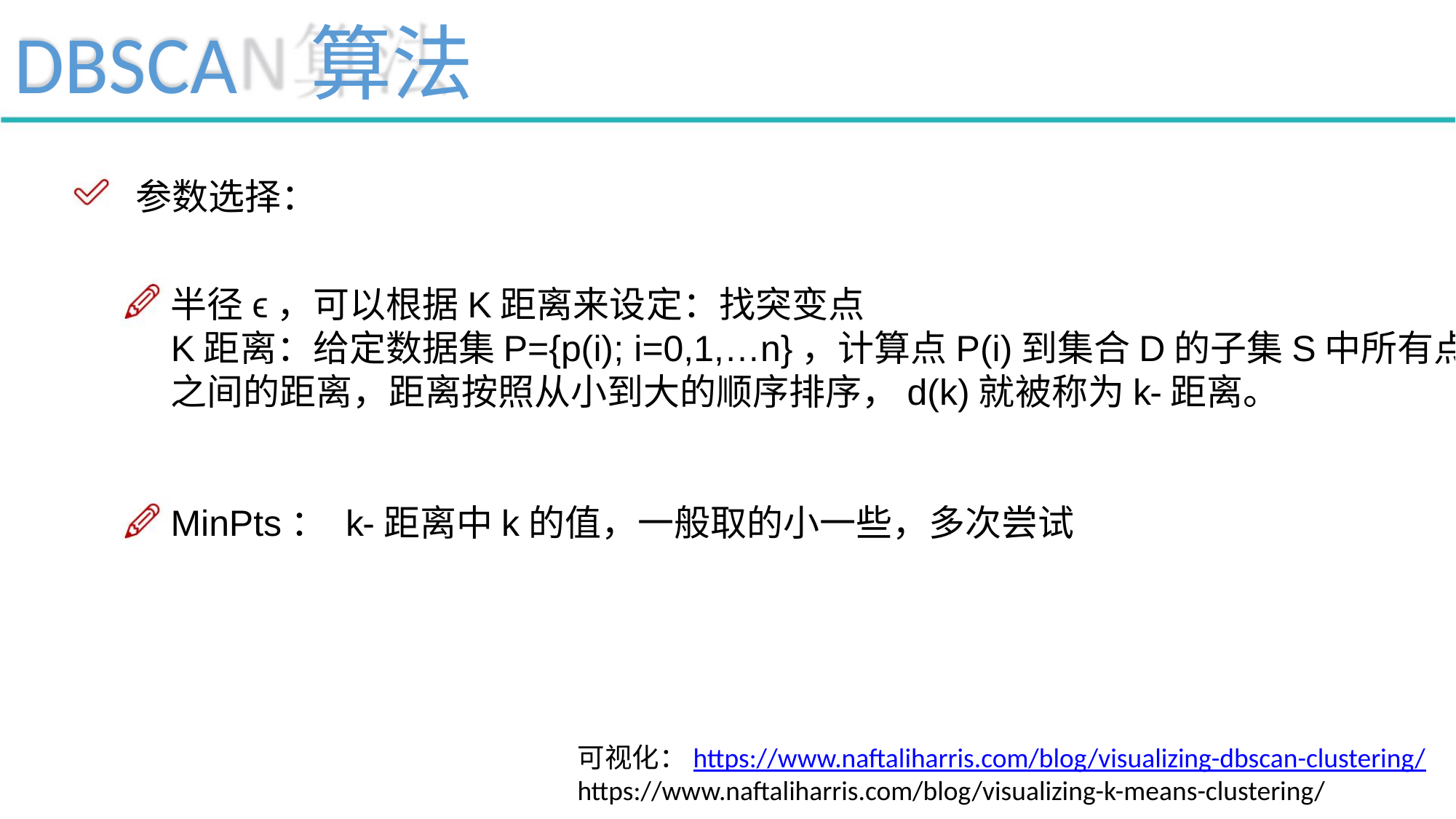

DBSCA 算法
参数选择：
半径ϵ，可以根据K距离来设定：找突变点
K距离：给定数据集P={p(i); i=0,1,…n}，计算点P(i)到集合D的子集S中所有点
之间的距离，距离按照从小到大的顺序排序，d(k)就被称为k-距离。
MinPts： k-距离中k的值，一般取的小一些，多次尝试
可视化：https://www.naftaliharris.com/blog/visualizing-dbscan-clustering/
https://www.naftaliharris.com/blog/visualizing-k-means-clustering/